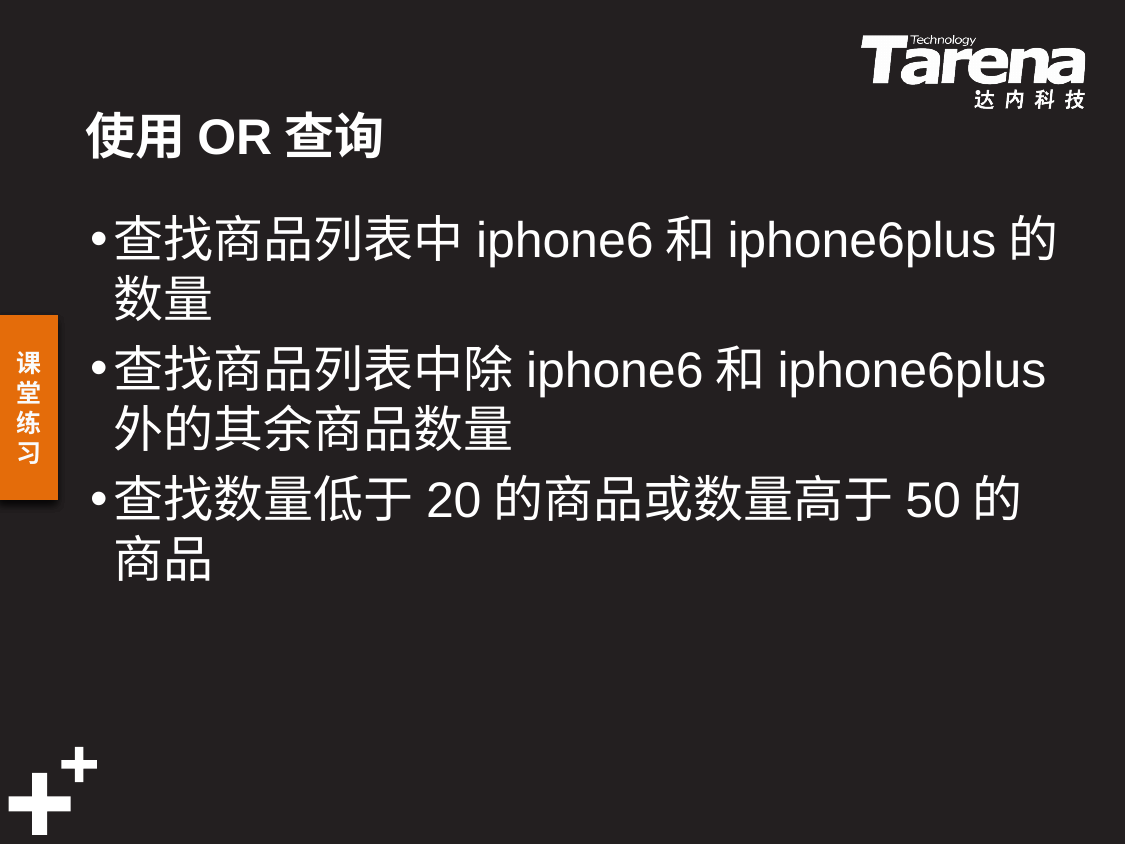

# 使用OR查询
查找商品列表中iphone6和iphone6plus的数量
查找商品列表中除iphone6和iphone6plus外的其余商品数量
查找数量低于20的商品或数量高于50的商品